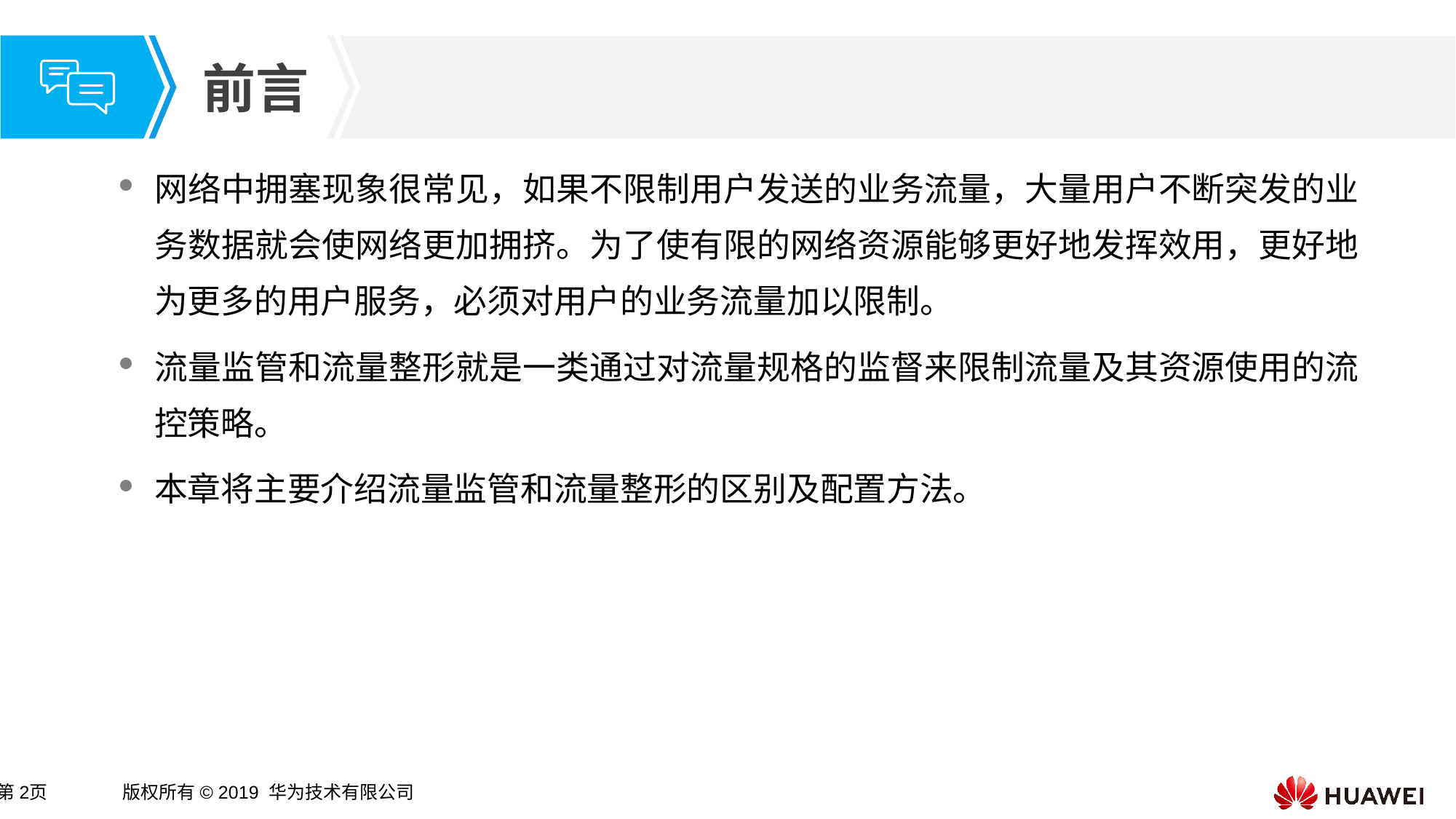

网络中拥塞现象很常见，如果不限制用户发送的业务流量，大量用户不断突发的业务数据就会使网络更加拥挤。为了使有限的网络资源能够更好地发挥效用，更好地为更多的用户服务，必须对用户的业务流量加以限制。
流量监管和流量整形就是一类通过对流量规格的监督来限制流量及其资源使用的流控策略。
本章将主要介绍流量监管和流量整形的区别及配置方法。